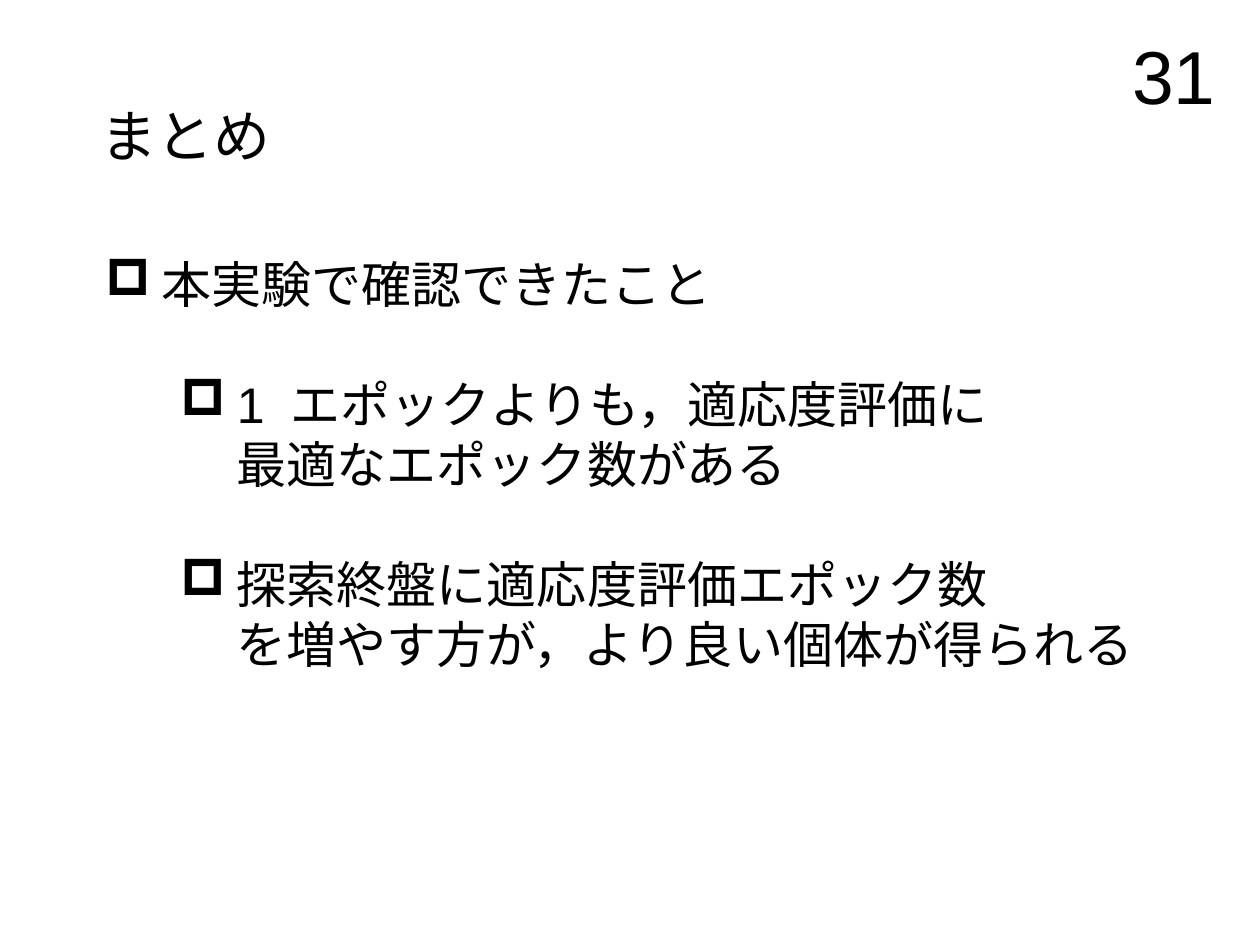

# まとめ
31
本実験で確認できたこと

1 エポックよりも，適応度評価に
最適なエポック数がある

探索終盤に適応度評価エポック数
を増やす方が，より良い個体が得られる